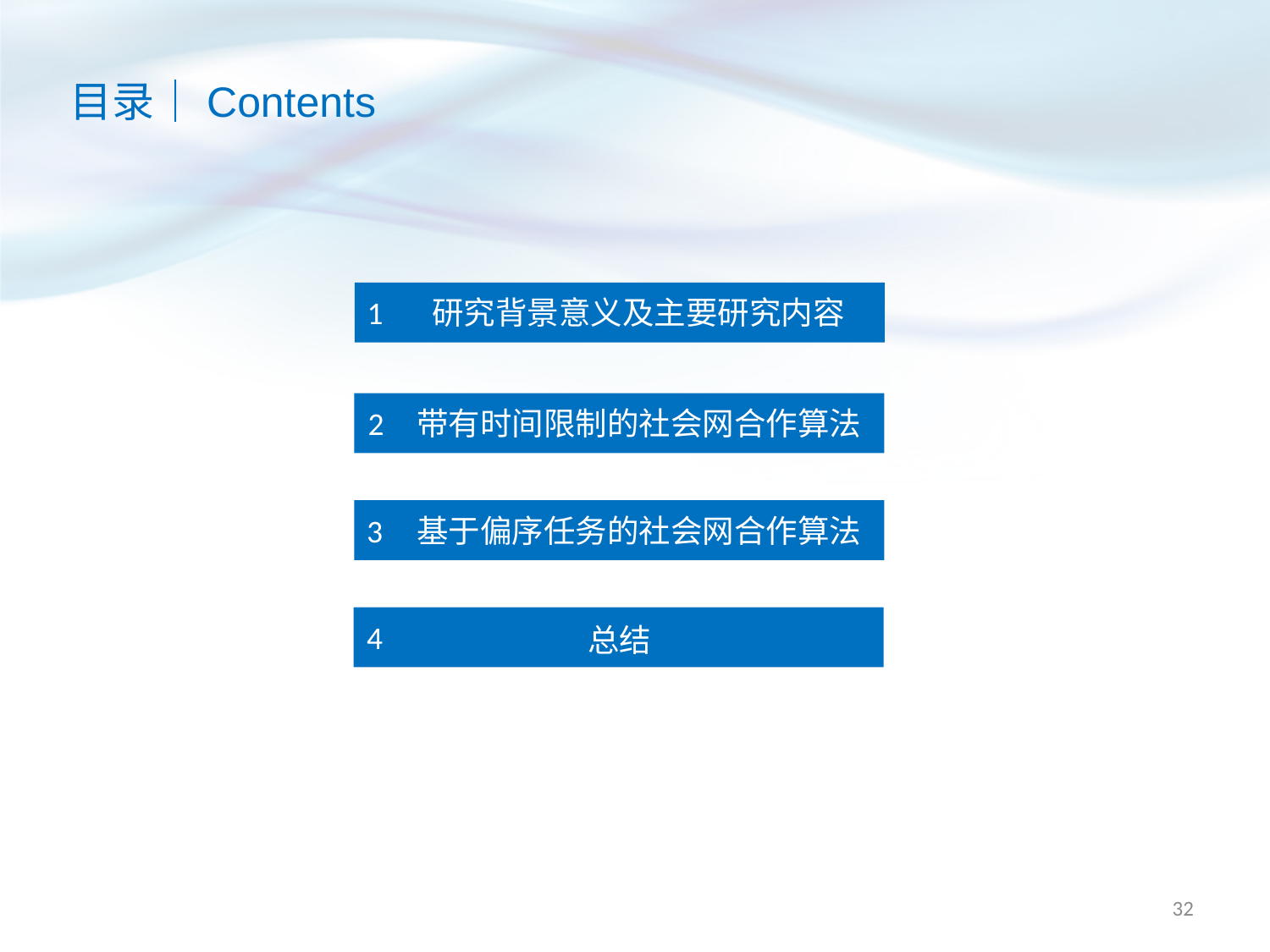

目录｜Contents
点击添加文本

研究背景意义及主要研究内容
1
研究背景意义及主要研究内容

带有时间限制的社会网合作算法
2
点击添加文本

基于偏序任务的社会网合作算法
3
点击添加文本

总结
4
点击添加文本
32